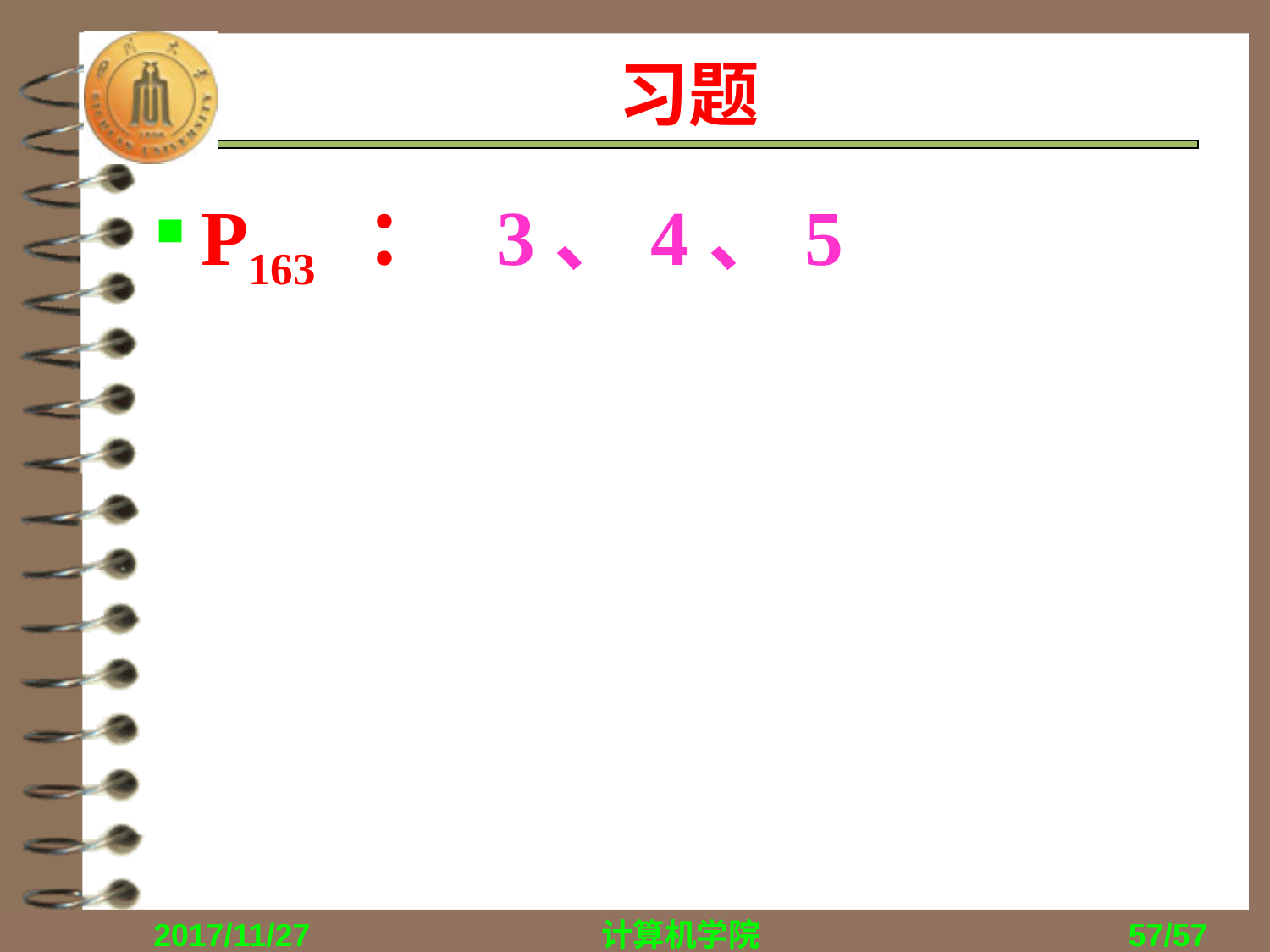

# 习题
P163  ：  3、4、5
2017/11/27
计算机学院
57/57